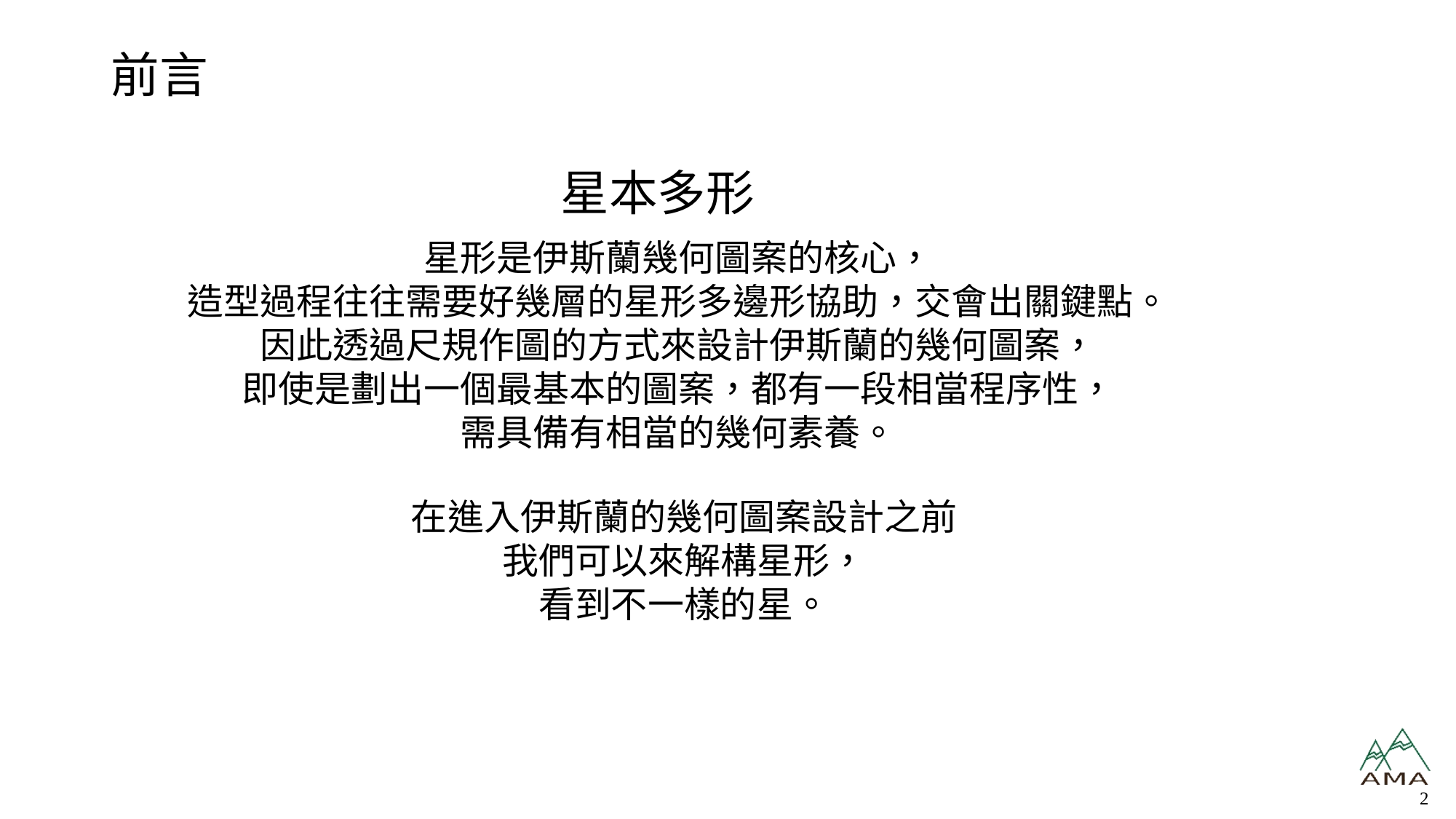

# 前言
星本多形
星形是伊斯蘭幾何圖案的核心，
造型過程往往需要好幾層的星形多邊形協助，交會出關鍵點。
因此透過尺規作圖的方式來設計伊斯蘭的幾何圖案，
即使是劃出一個最基本的圖案，都有一段相當程序性，
需具備有相當的幾何素養。
在進入伊斯蘭的幾何圖案設計之前
我們可以來解構星形，
看到不一樣的星。
2